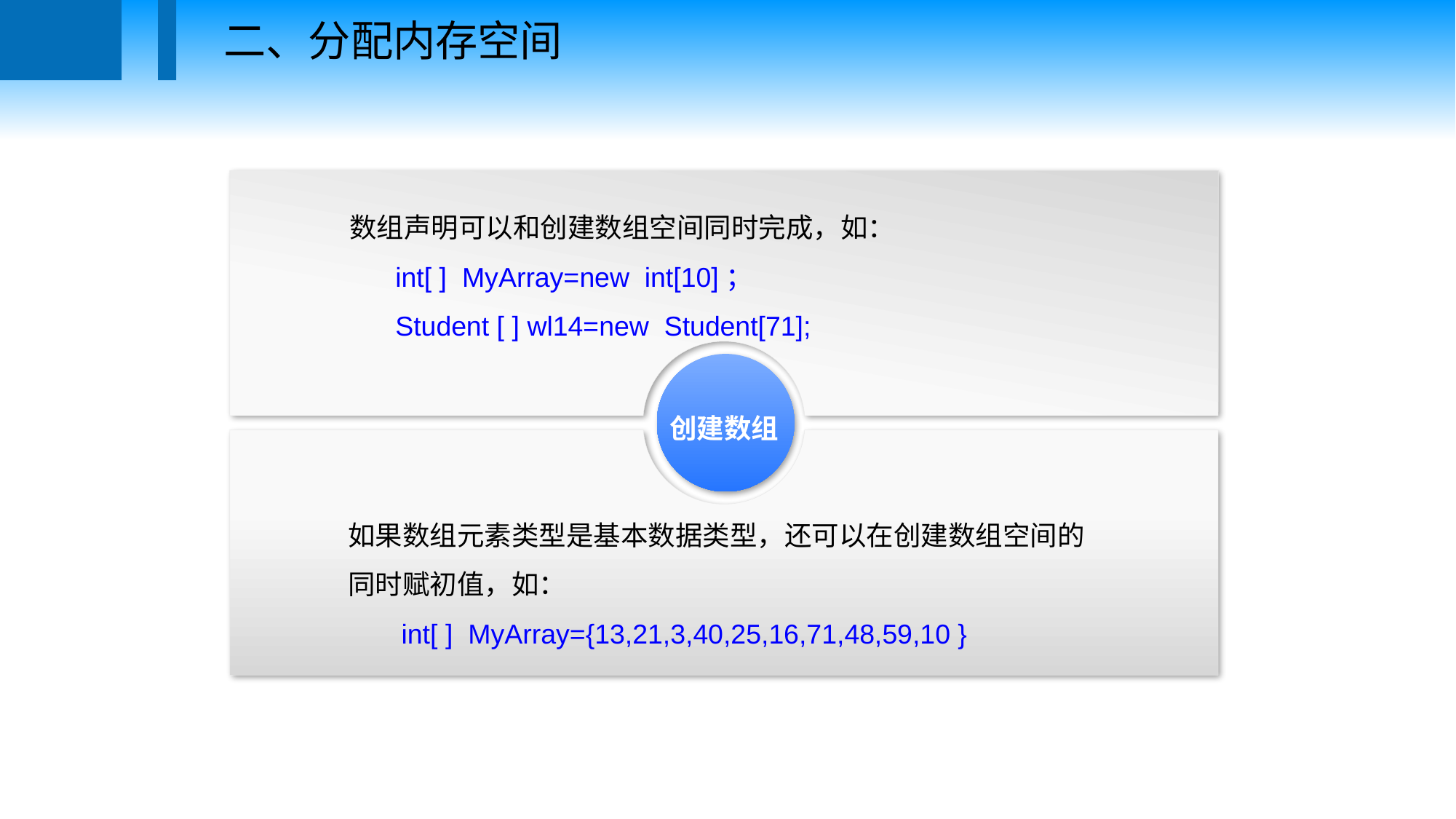

二、分配内存空间

创建数组

数组声明可以和创建数组空间同时完成，如：
      int[ ]  MyArray=new  int[10]；
      Student [ ] wl14=new  Student[71];
如果数组元素类型是基本数据类型，还可以在创建数组空间的同时赋初值，如：
       int[ ]  MyArray={13,21,3,40,25,16,71,48,59,10 }